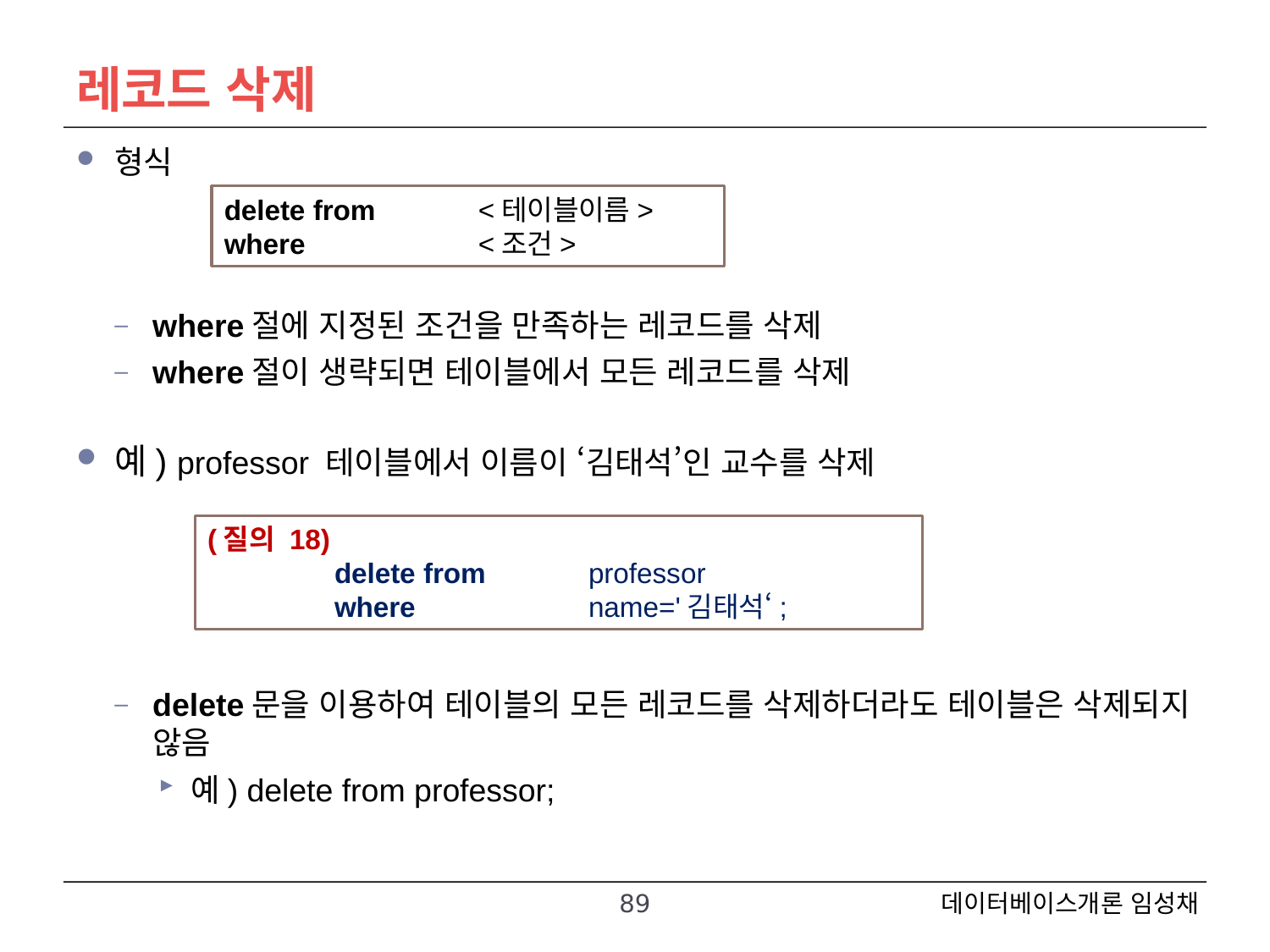

# 레코드 삭제
형식

where절에 지정된 조건을 만족하는 레코드를 삭제
where절이 생략되면 테이블에서 모든 레코드를 삭제
예) professor 테이블에서 이름이 ‘김태석’인 교수를 삭제

delete문을 이용하여 테이블의 모든 레코드를 삭제하더라도 테이블은 삭제되지 않음
예) delete from professor;
delete from 	<테이블이름>
where 		<조건>
(질의 18)
	delete from 	professor
	where 		name='김태석‘;
89
데이터베이스개론 임성채